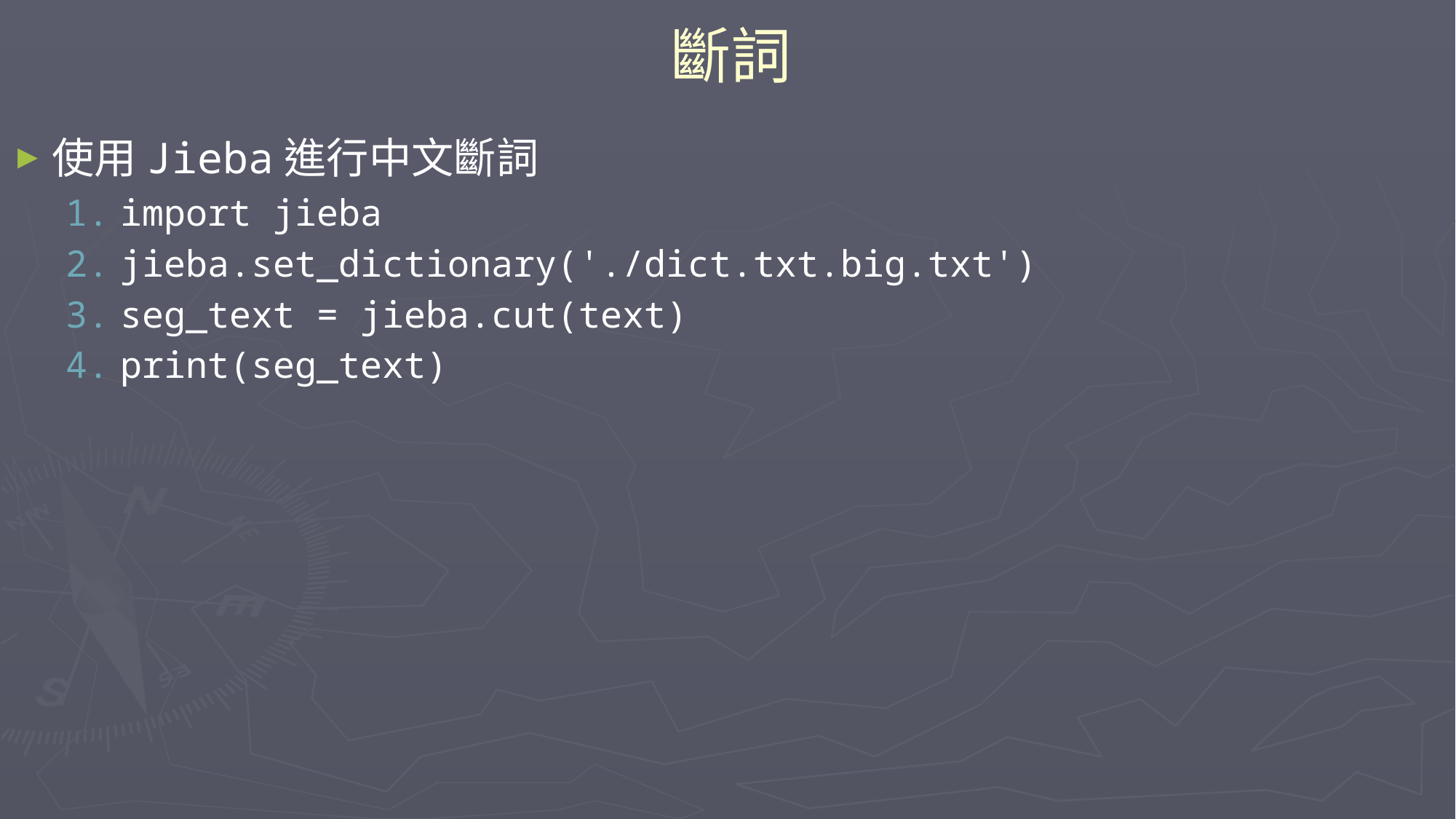

# 斷詞
使用Jieba進行中文斷詞
import jieba
jieba.set_dictionary('./dict.txt.big.txt')
seg_text = jieba.cut(text)
print(seg_text)